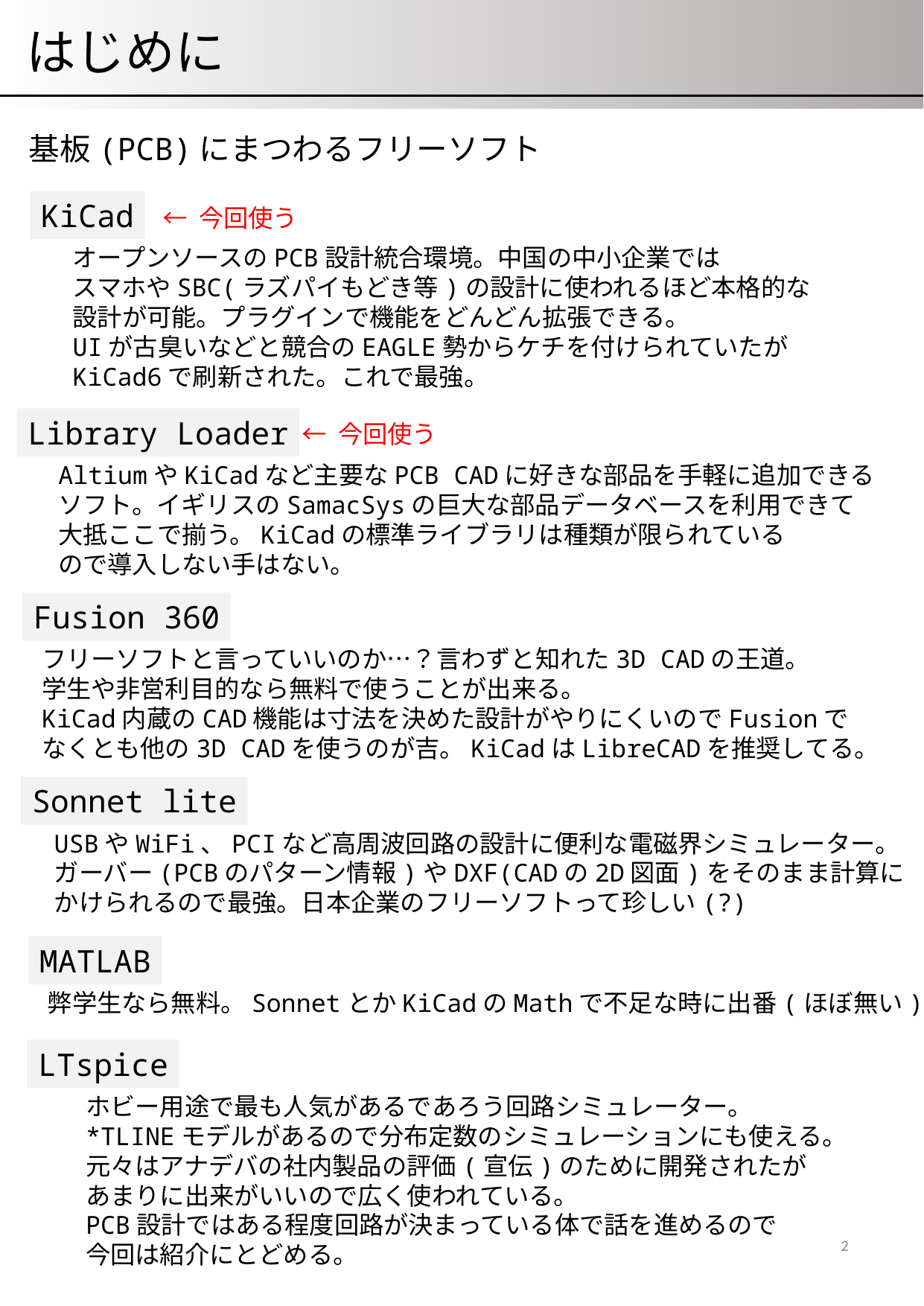

はじめに
基板(PCB)にまつわるフリーソフト
KiCad
← 今回使う
オープンソースのPCB設計統合環境。中国の中小企業では
スマホやSBC(ラズパイもどき等)の設計に使われるほど本格的な
設計が可能。プラグインで機能をどんどん拡張できる。
UIが古臭いなどと競合のEAGLE勢からケチを付けられていたが
KiCad6で刷新された。これで最強。
Library Loader
← 今回使う
AltiumやKiCadなど主要なPCB CADに好きな部品を手軽に追加できる
ソフト。イギリスのSamacSysの巨大な部品データベースを利用できて
大抵ここで揃う。KiCadの標準ライブラリは種類が限られている
ので導入しない手はない。
Fusion 360
フリーソフトと言っていいのか…？言わずと知れた3D CADの王道。
学生や非営利目的なら無料で使うことが出来る。
KiCad内蔵のCAD機能は寸法を決めた設計がやりにくいのでFusionで
なくとも他の3D CADを使うのが吉。KiCadはLibreCADを推奨してる。
Sonnet lite
USBやWiFi、PCIなど高周波回路の設計に便利な電磁界シミュレーター。
ガーバー(PCBのパターン情報)やDXF(CADの2D図面)をそのまま計算に
かけられるので最強。日本企業のフリーソフトって珍しい(?)
MATLAB
弊学生なら無料。SonnetとかKiCadのMathで不足な時に出番(ほぼ無い)
LTspice
ホビー用途で最も人気があるであろう回路シミュレーター。
*TLINEモデルがあるので分布定数のシミュレーションにも使える。
元々はアナデバの社内製品の評価(宣伝)のために開発されたが
あまりに出来がいいので広く使われている。
PCB設計ではある程度回路が決まっている体で話を進めるので
今回は紹介にとどめる。
2